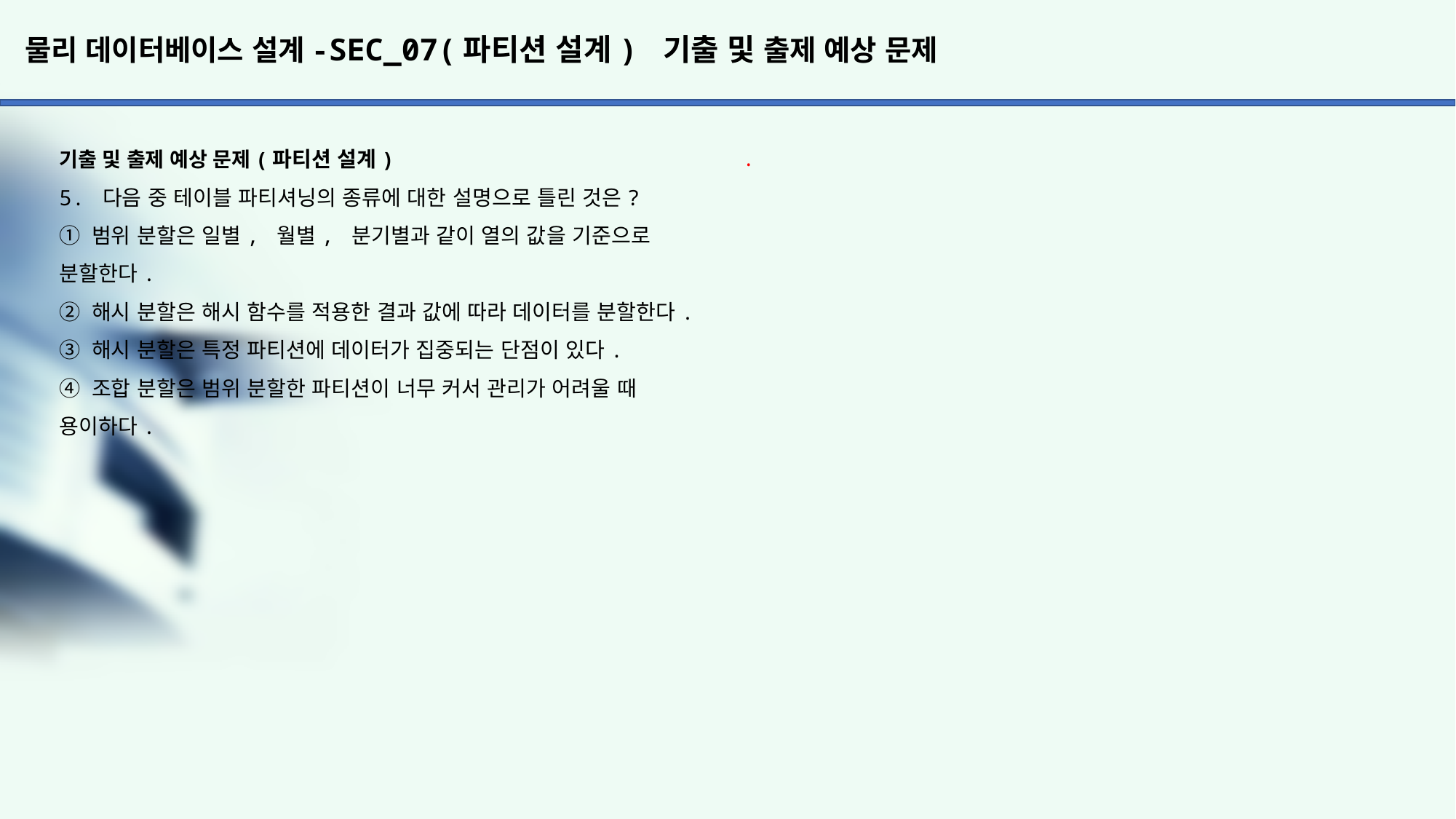

# 물리 데이터베이스 설계-SEC_07(파티션 설계) 기출 및 출제 예상 문제
.
기출 및 출제 예상 문제(파티션 설계)
5. 다음 중 테이블 파티셔닝의 종류에 대한 설명으로 틀린 것은?
① 범위 분할은 일별, 월별, 분기별과 같이 열의 값을 기준으로 분할한다.
② 해시 분할은 해시 함수를 적용한 결과 값에 따라 데이터를 분할한다.
③ 해시 분할은 특정 파티션에 데이터가 집중되는 단점이 있다.
④ 조합 분할은 범위 분할한 파티션이 너무 커서 관리가 어려울 때 용이하다.